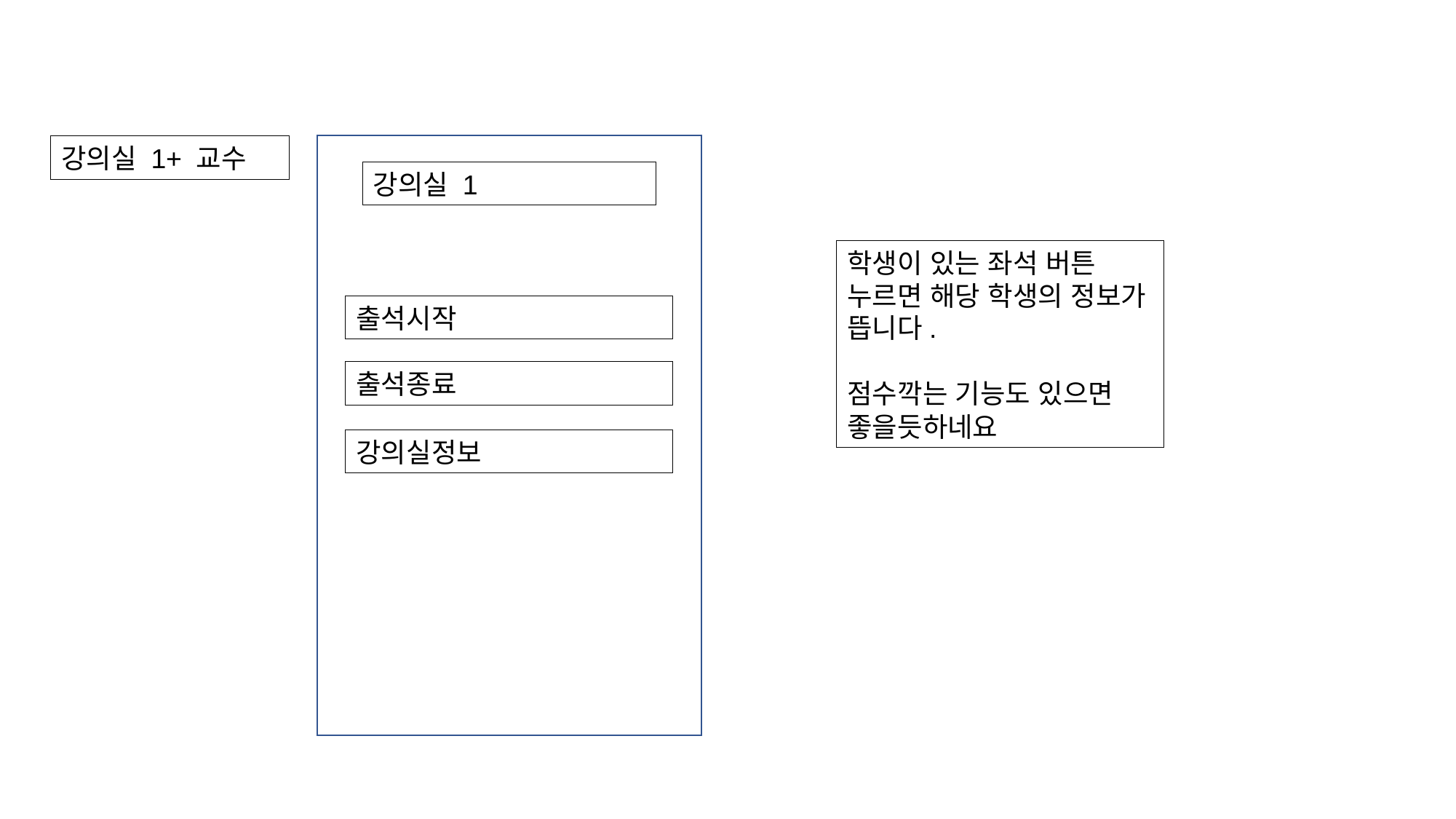

강의실 1+ 교수
강의실 1
학생이 있는 좌석 버튼 누르면 해당 학생의 정보가 뜹니다.

점수깍는 기능도 있으면 좋을듯하네요
출석시작
출석종료
강의실정보